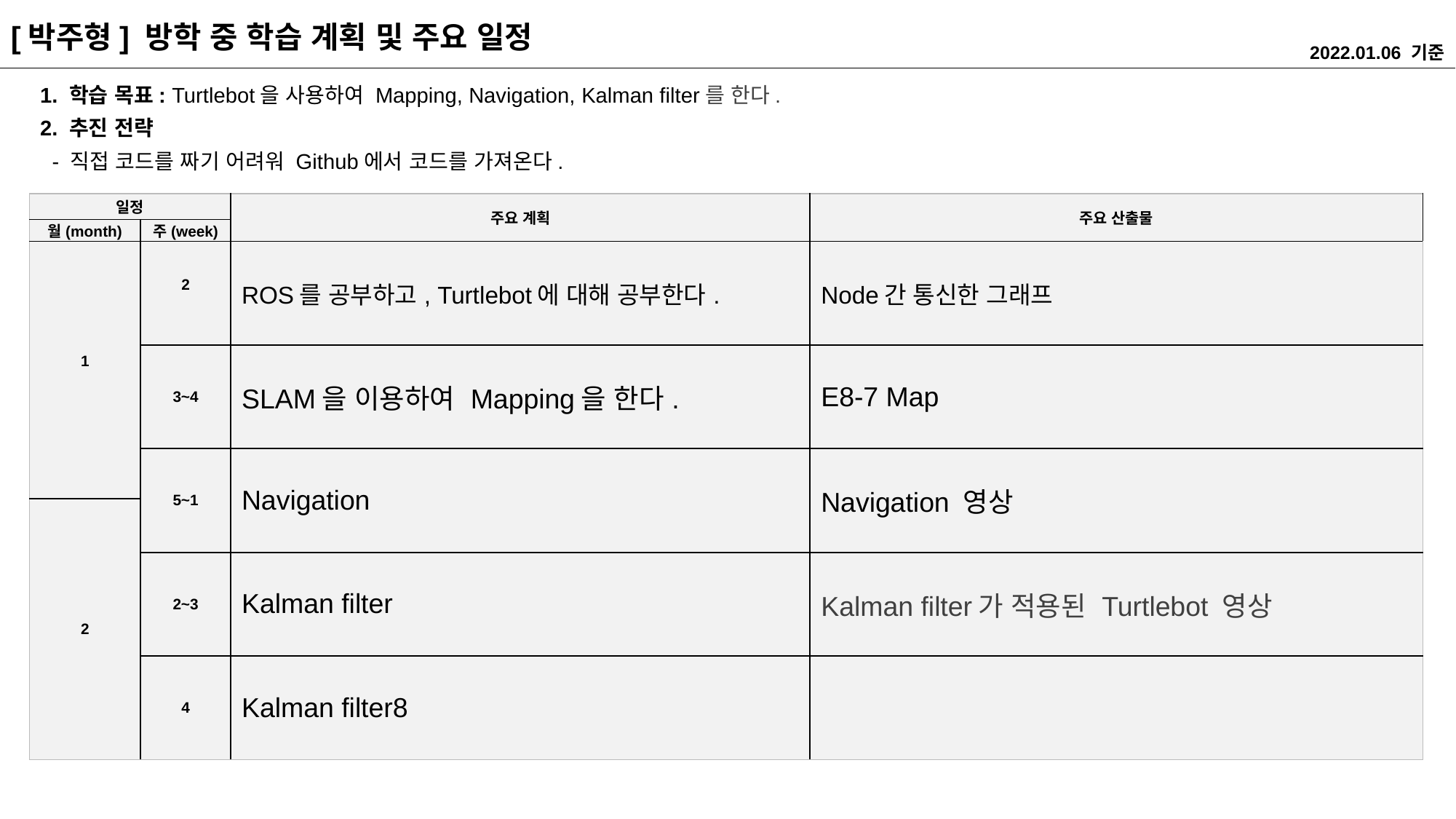

[박주형] 방학 중 학습 계획 및 주요 일정
2022.01.06 기준
1. 학습 목표: Turtlebot을 사용하여 Mapping, Navigation, Kalman filter를 한다.
2. 추진 전략
  - 직접 코드를 짜기 어려워 Github에서 코드를 가져온다.
| 일정 |  | 주요 계획 | 주요 산출물 |
| --- | --- | --- | --- |
| 월(month) | 주(week) |  |  |
| 1 | 2 | ROS를 공부하고, Turtlebot에 대해 공부한다. | Node간 통신한 그래프 |
|  | 3~4 | SLAM을 이용하여 Mapping을 한다. | E8-7 Map |
|  | 5~1 | Navigation | Navigation 영상 |
| 2 |  |  |  |
|  | 2~3 | Kalman filter | Kalman filter가 적용된 Turtlebot 영상 |
|  | 4 | Kalman filter8 |  |